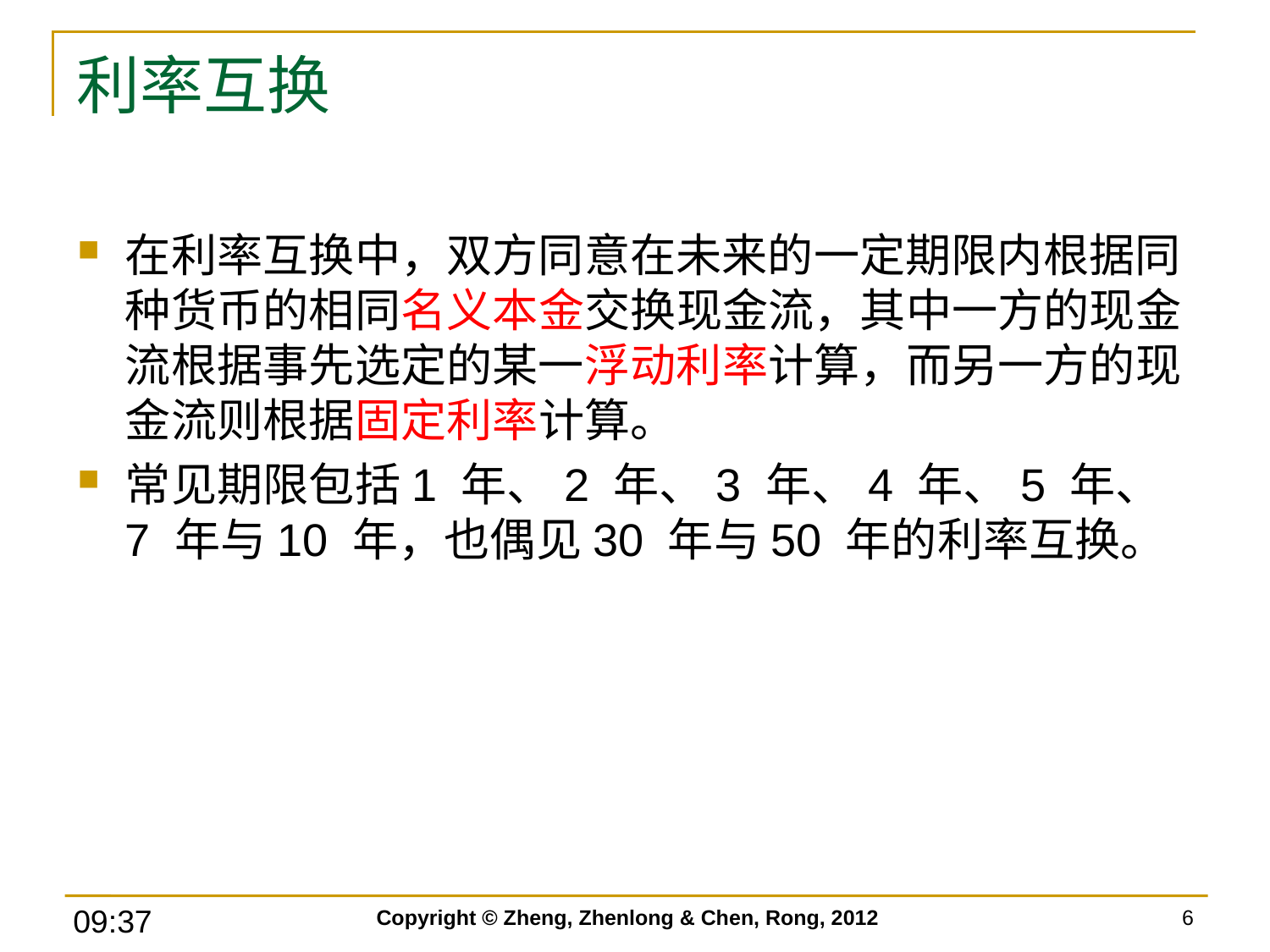

# 利率互换

在利率互换中，双方同意在未来的一定期限内根据同种货币的相同名义本金交换现金流，其中一方的现金流根据事先选定的某一浮动利率计算，而另一方的现金流则根据固定利率计算。
常见期限包括1 年、2 年、3 年、4 年、5 年、7 年与10 年，也偶见30 年与50 年的利率互换。
Copyright © Zheng, Zhenlong & Chen, Rong, 2012
6